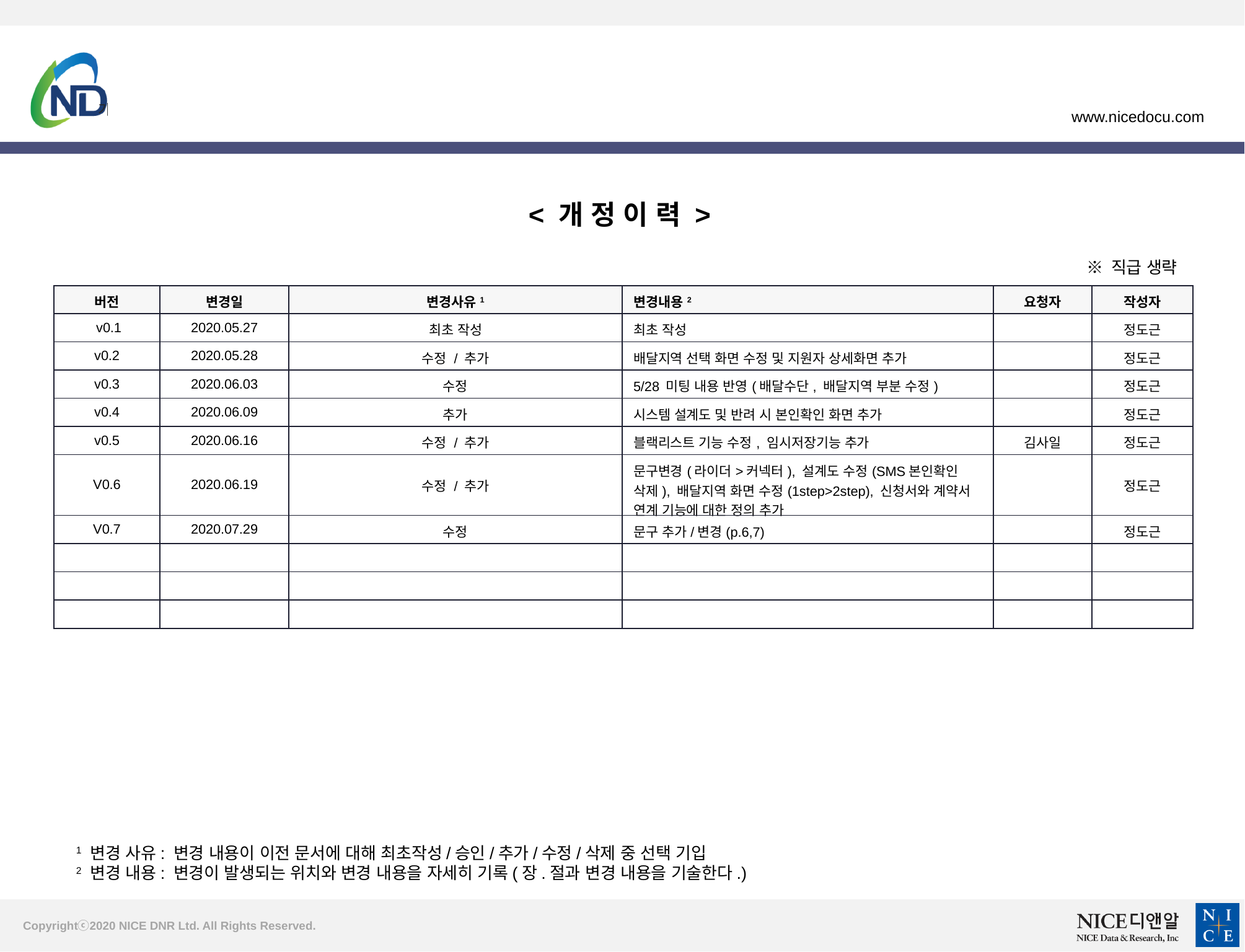

< 개 정 이 력 >
※ 직급 생략
| 버전 | 변경일 | 변경사유1 | 변경내용2 | 요청자 | 작성자 |
| --- | --- | --- | --- | --- | --- |
| v0.1 | 2020.05.27 | 최초 작성 | 최초 작성 |  | 정도근 |
| v0.2 | 2020.05.28 | 수정 / 추가 | 배달지역 선택 화면 수정 및 지원자 상세화면 추가 |  | 정도근 |
| v0.3 | 2020.06.03 | 수정 | 5/28 미팅 내용 반영(배달수단, 배달지역 부분 수정) |  | 정도근 |
| v0.4 | 2020.06.09 | 추가 | 시스템 설계도 및 반려 시 본인확인 화면 추가 |  | 정도근 |
| v0.5 | 2020.06.16 | 수정 / 추가 | 블랙리스트 기능 수정, 임시저장기능 추가 | 김사일 | 정도근 |
| V0.6 | 2020.06.19 | 수정 / 추가 | 문구변경(라이더>커넥터), 설계도 수정(SMS본인확인 삭제), 배달지역 화면 수정(1step>2step), 신청서와 계약서 연계 기능에 대한 정의 추가 |  | 정도근 |
| V0.7 | 2020.07.29 | 수정 | 문구 추가/변경(p.6,7) |  | 정도근 |
|  |  |  |  |  |  |
|  |  |  |  |  |  |
|  |  |  |  |  |  |
1 변경 사유: 변경 내용이 이전 문서에 대해 최초작성/승인/추가/수정/삭제 중 선택 기입
2 변경 내용: 변경이 발생되는 위치와 변경 내용을 자세히 기록(장.절과 변경 내용을 기술한다.)